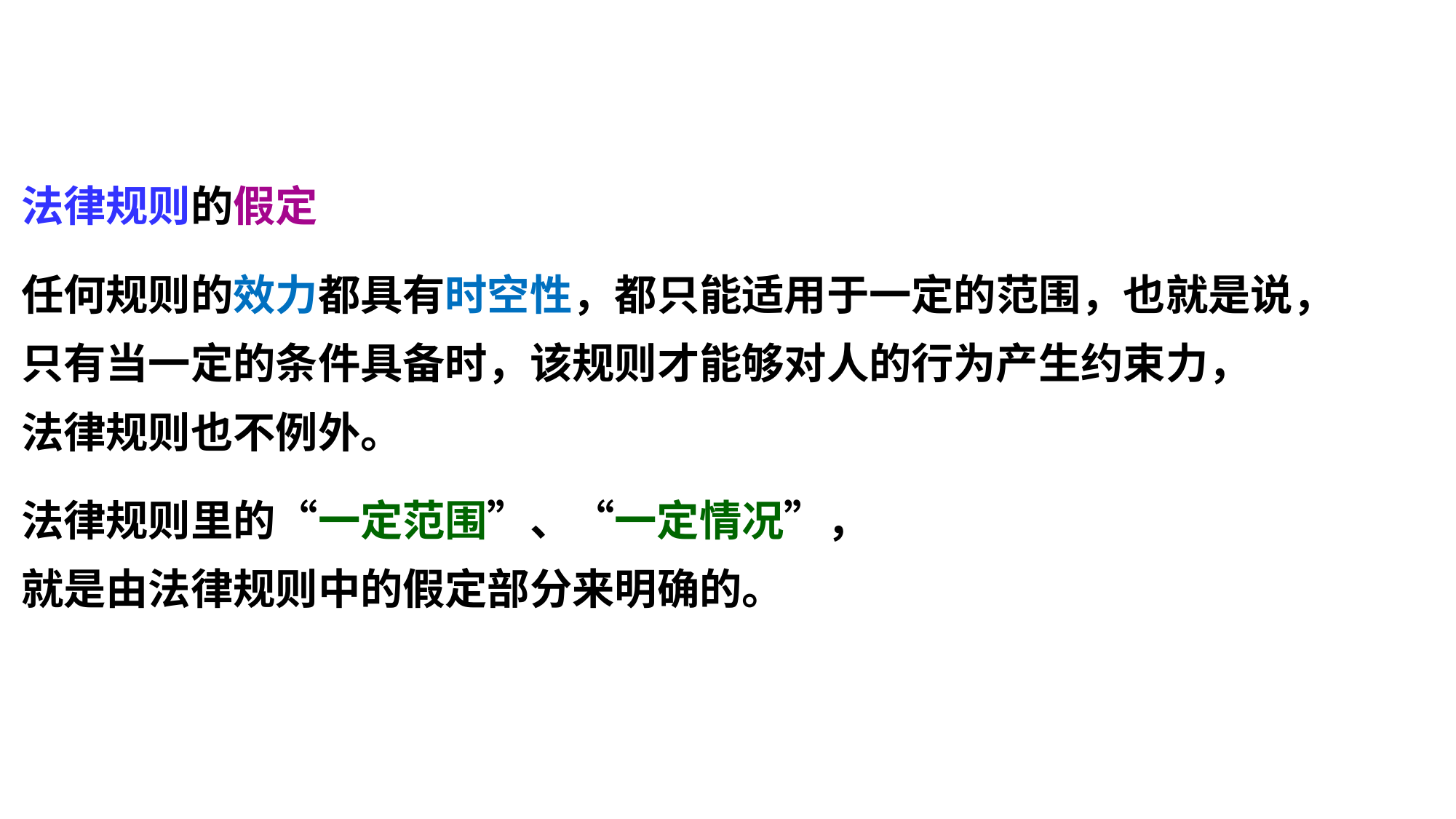

法律规则的假定

任何规则的效力都具有时空性，都只能适用于一定的范围，也就是说，
只有当一定的条件具备时，该规则才能够对人的行为产生约束力，
法律规则也不例外。

法律规则里的“一定范围”、“一定情况”，
就是由法律规则中的假定部分来明确的。